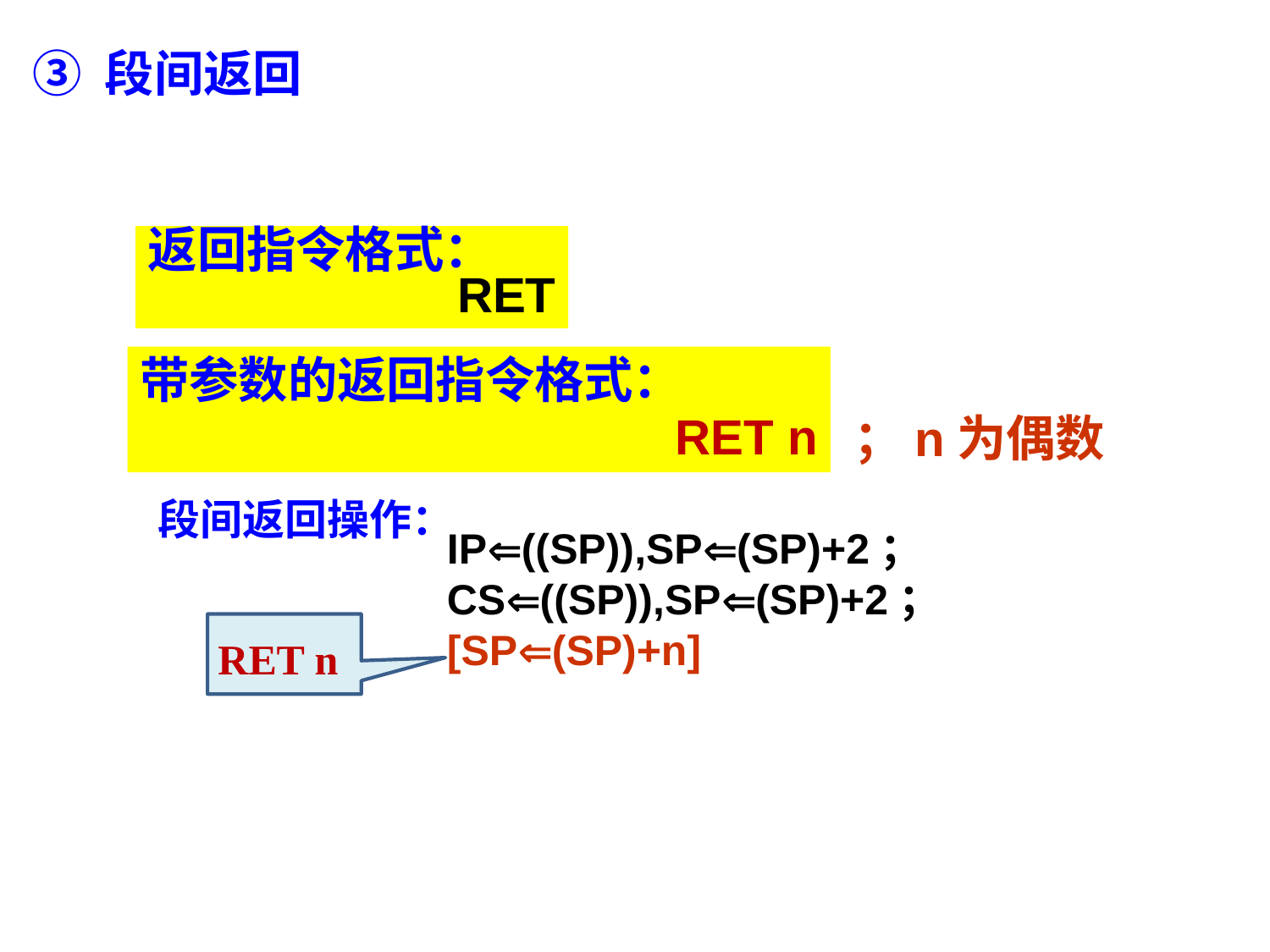

③ 段间返回
返回指令格式：
		    RET
带参数的返回指令格式：
				  RET n
；n为偶数
段间返回操作：
IP⇐((SP)),SP⇐(SP)+2；CS⇐((SP)),SP⇐(SP)+2；[SP⇐(SP)+n]

 RET n
109